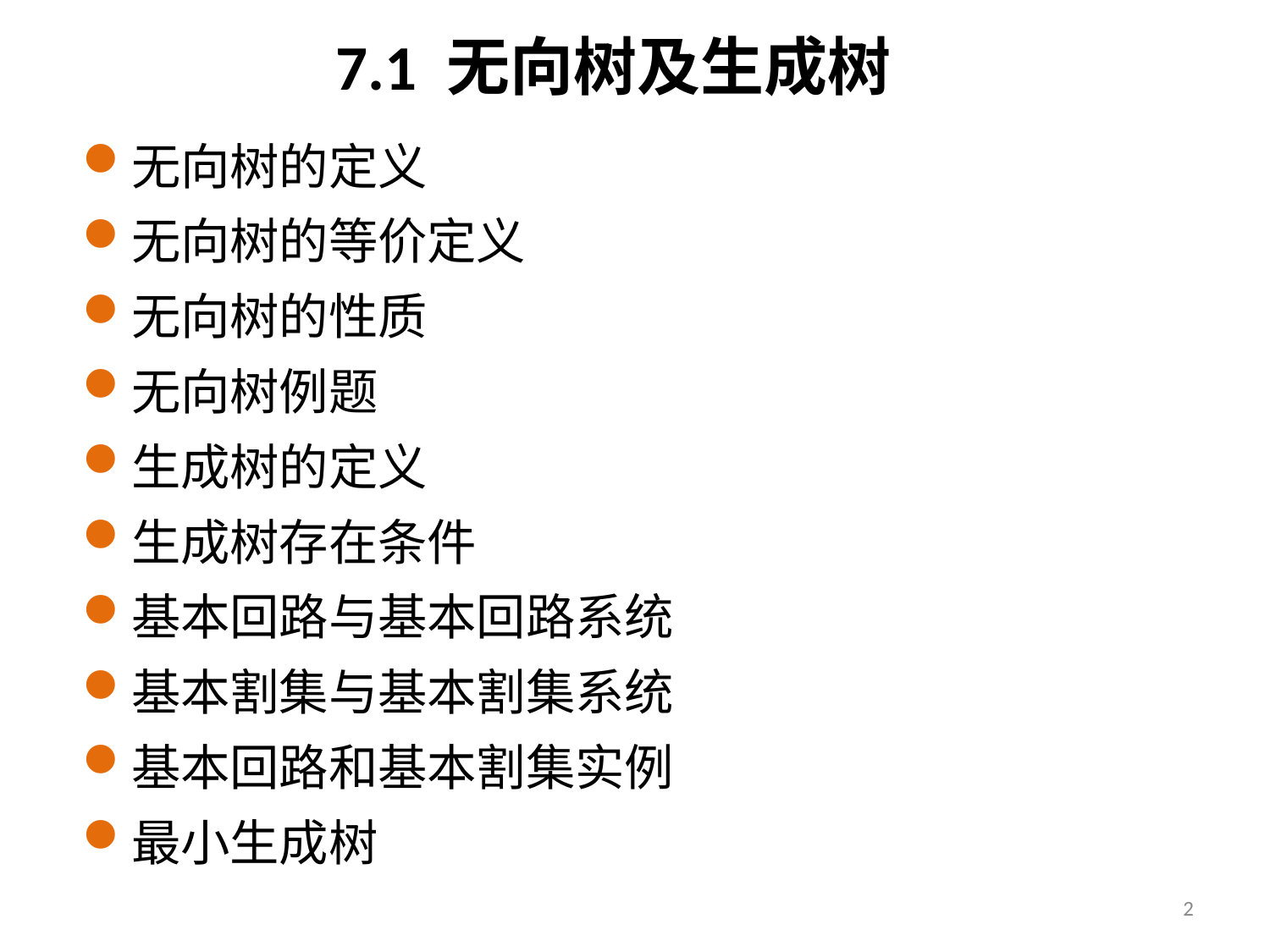

# 7.1 无向树及生成树
无向树的定义
无向树的等价定义
无向树的性质
无向树例题
生成树的定义
生成树存在条件
基本回路与基本回路系统
基本割集与基本割集系统
基本回路和基本割集实例
最小生成树
2